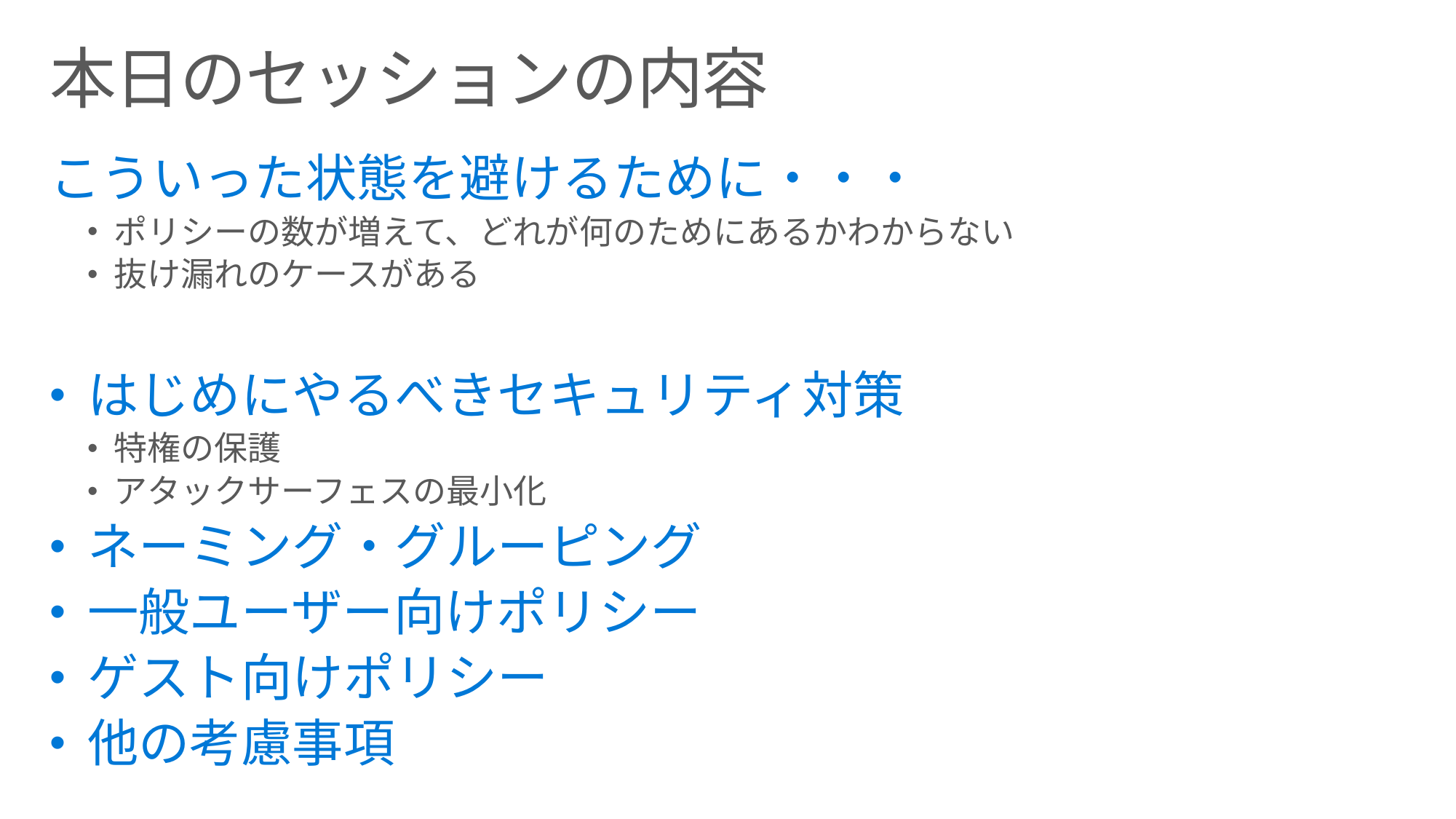

# 本日のセッションの内容
こういった状態を避けるために・・・
ポリシーの数が増えて、どれが何のためにあるかわからない
抜け漏れのケースがある

はじめにやるべきセキュリティ対策
特権の保護
アタックサーフェスの最小化
ネーミング・グルーピング
一般ユーザー向けポリシー
ゲスト向けポリシー
他の考慮事項